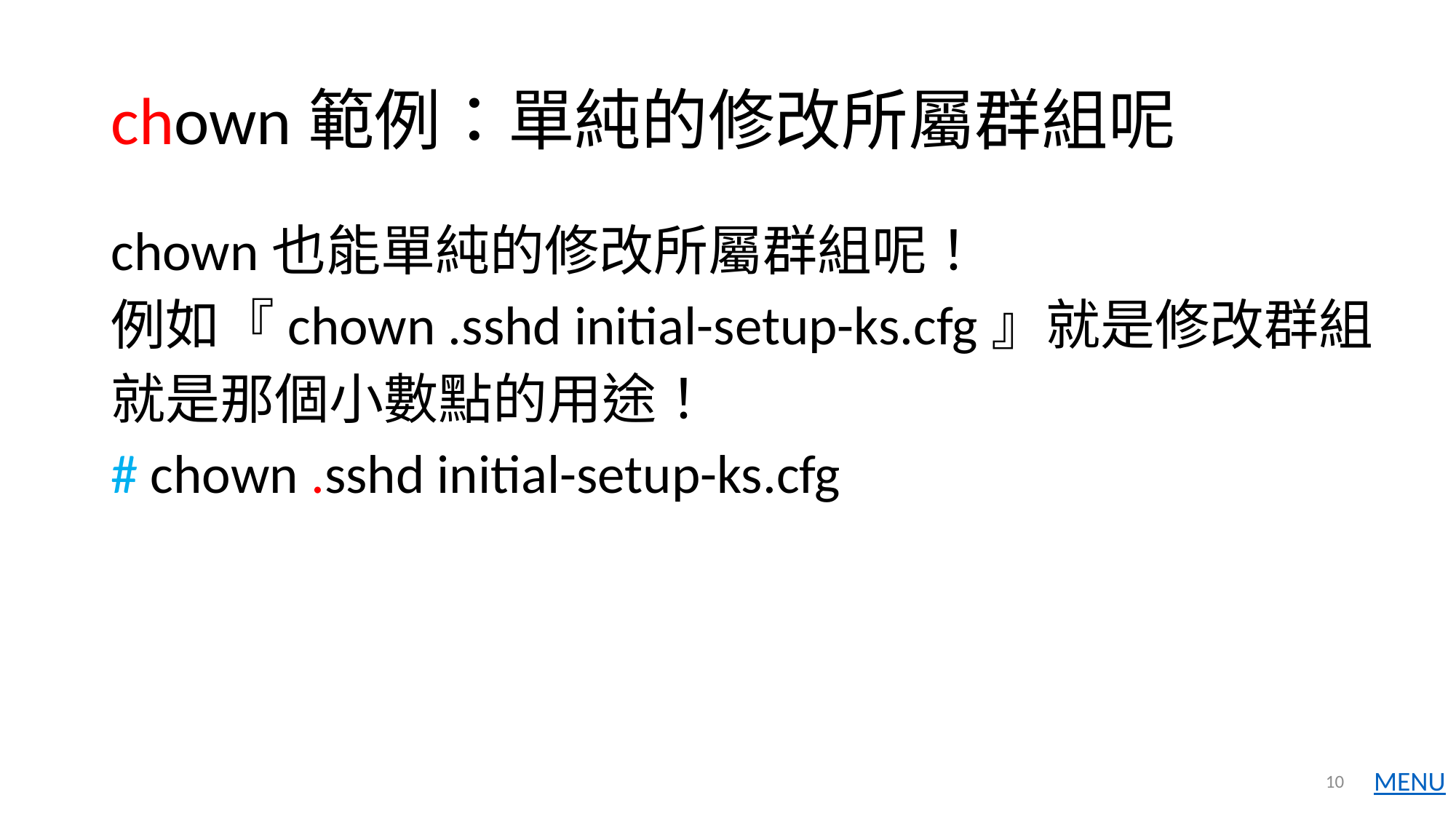

# chown範例：單純的修改所屬群組呢
chown也能單純的修改所屬群組呢！
例如『chown .sshd initial-setup-ks.cfg』就是修改群組
就是那個小數點的用途！
# chown .sshd initial-setup-ks.cfg

10